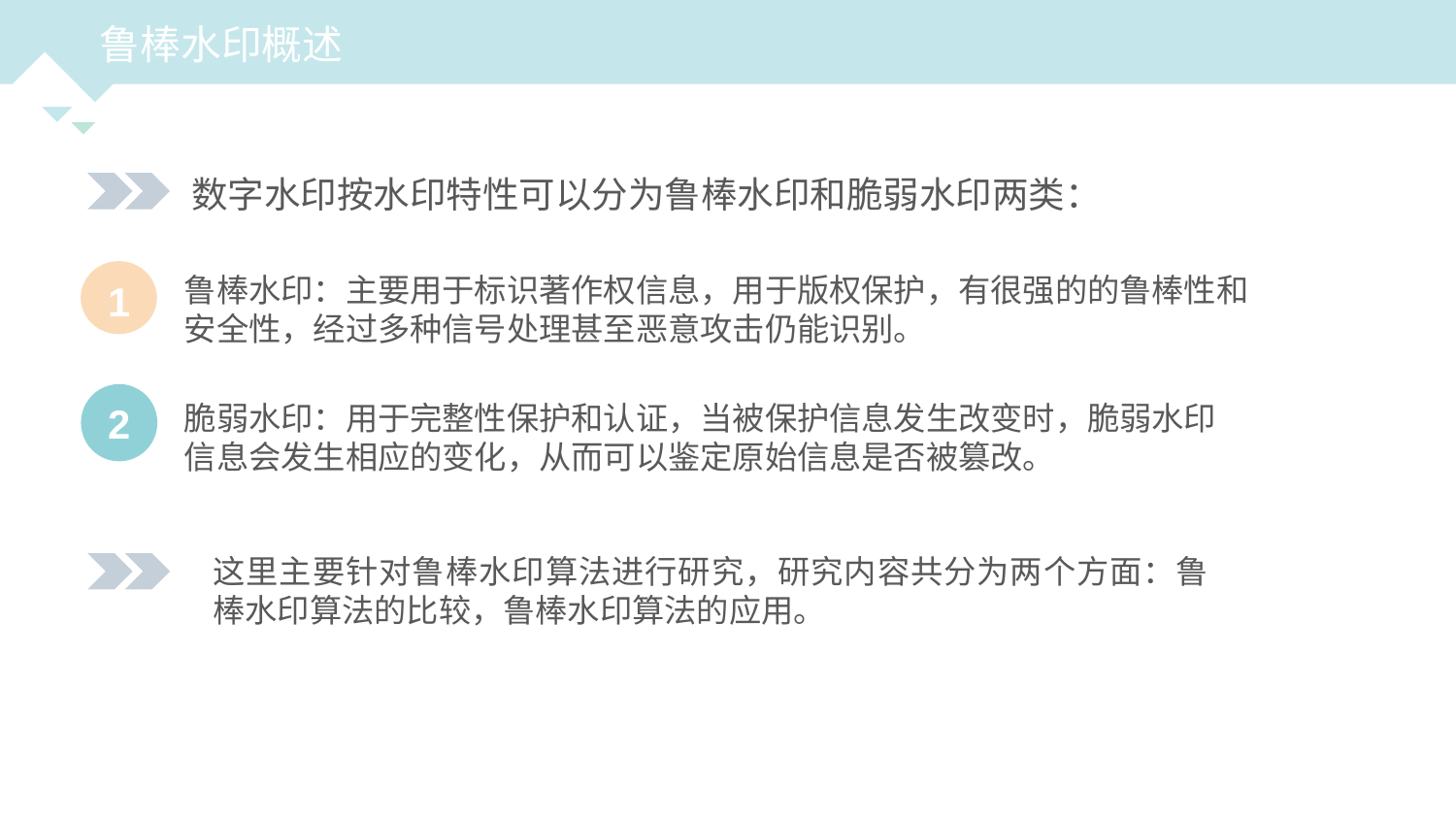

鲁棒水印概述
数字水印按水印特性可以分为鲁棒水印和脆弱水印两类：

1
鲁棒水印：主要用于标识著作权信息，用于版权保护，有很强的的鲁棒性和安全性，经过多种信号处理甚至恶意攻击仍能识别。

2
脆弱水印：用于完整性保护和认证，当被保护信息发生改变时，脆弱水印信息会发生相应的变化，从而可以鉴定原始信息是否被篡改。
这里主要针对鲁棒水印算法进行研究，研究内容共分为两个方面：鲁棒水印算法的比较，鲁棒水印算法的应用。